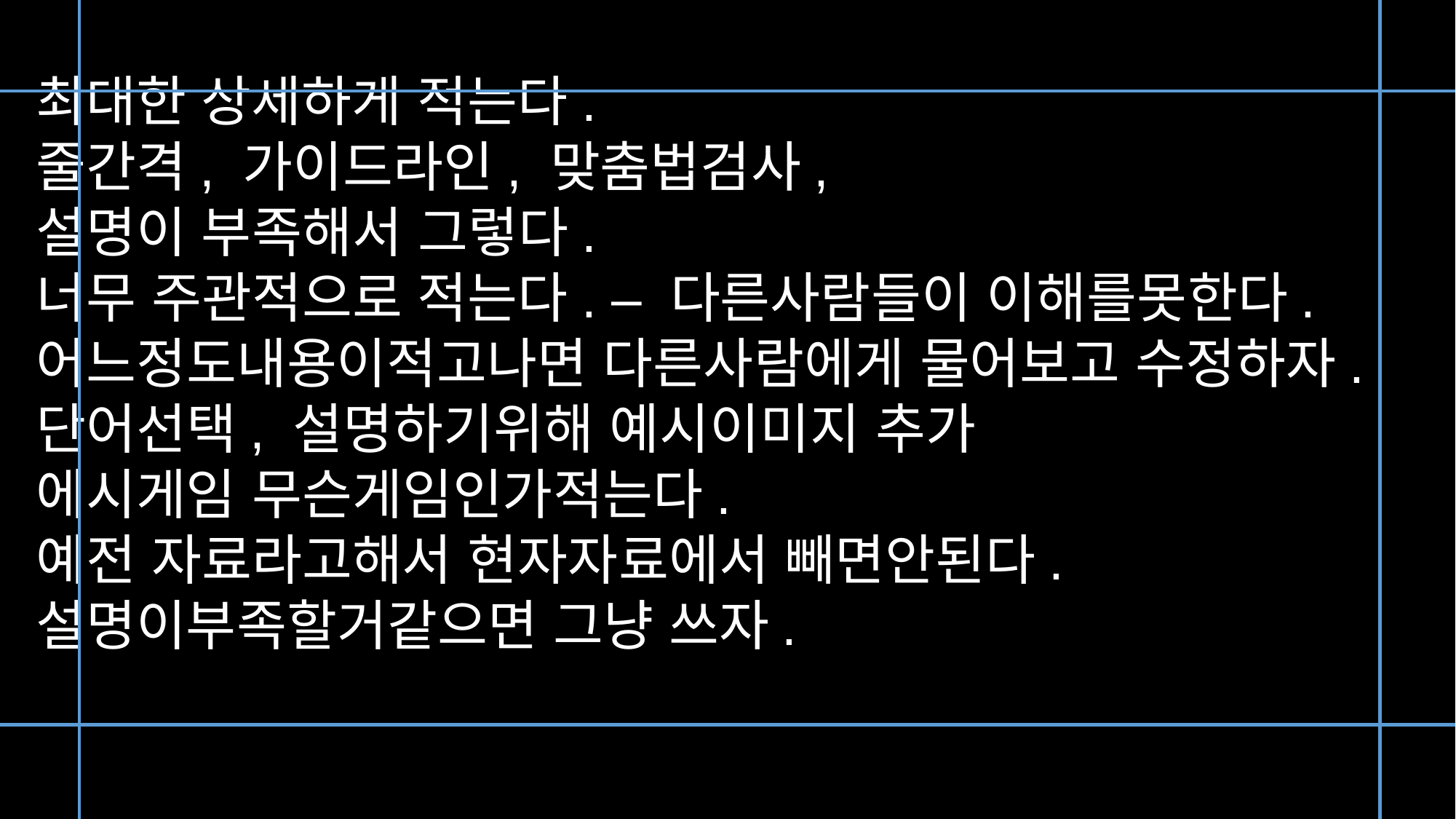

최대한 상세하게 적는다.
줄간격, 가이드라인, 맞춤법검사,
설명이 부족해서 그렇다.
너무 주관적으로 적는다. – 다른사람들이 이해를못한다.
어느정도내용이적고나면 다른사람에게 물어보고 수정하자.
단어선택, 설명하기위해 예시이미지 추가
에시게임 무슨게임인가적는다.
예전 자료라고해서 현자자료에서 빼면안된다.
설명이부족할거같으면 그냥 쓰자.